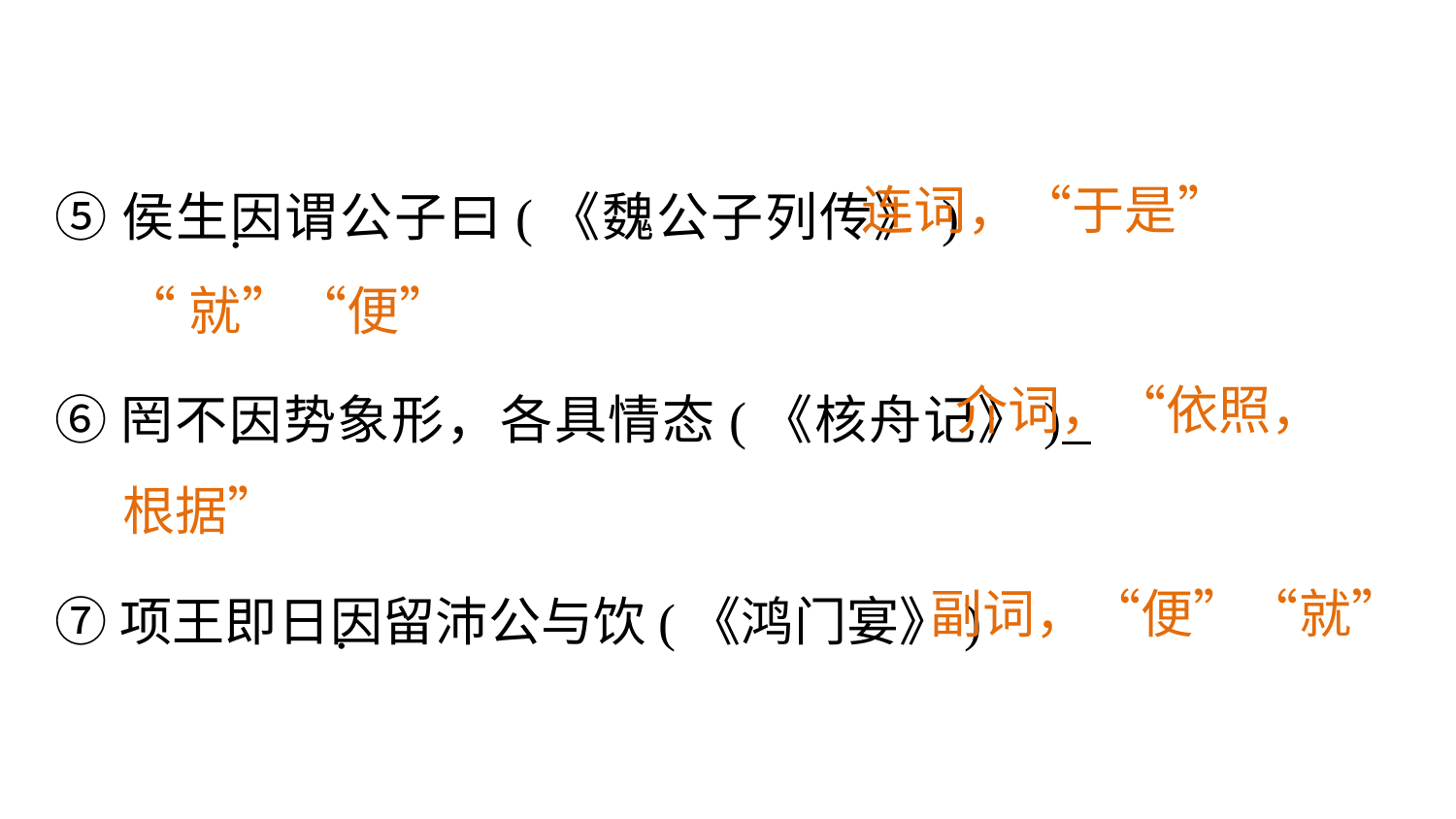

连词，“于是”
“就”“便”
⑤侯生因谓公子曰(《魏公子列传》)
⑥罔不因势象形，各具情态(《核舟记》)
⑦项王即日因留沛公与饮(《鸿门宴》)
.
                                                                     介词，“依照，
根据”
.
副词，“便”“就”
.